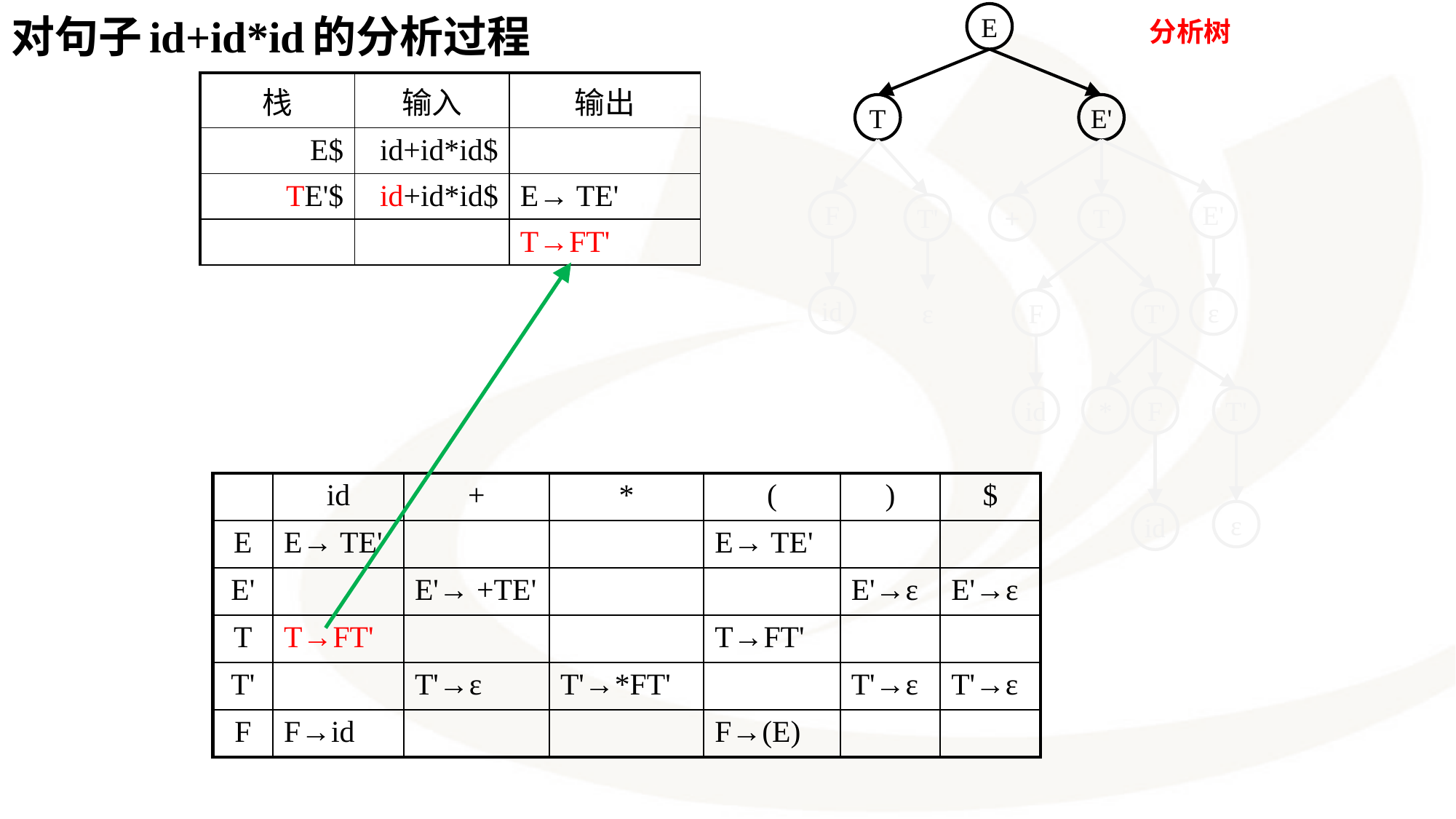

对句子id+id*id的分析过程
E
T
E'
F
E'
T'
+
T
id
ε
ε
F
T'
id
*
F
T'
ε
id
分析树
| 栈 | 输入 | 输出 |
| --- | --- | --- |
| E$ | id+id\*id$ |  |
| TE'$ | id+id\*id$ | E→ TE' |
|  |  | T→FT' |
|  | id | + | \* | ( | ) | $ |
| --- | --- | --- | --- | --- | --- | --- |
| E | E→ TE' |  |  | E→ TE' |  |  |
| E' |  | E'→ +TE' |  |  | E'→ε | E'→ε |
| T | T→FT' |  |  | T→FT' |  |  |
| T' |  | T'→ε | T'→\*FT' |  | T'→ε | T'→ε |
| F | F→id |  |  | F→(E) |  |  |
97